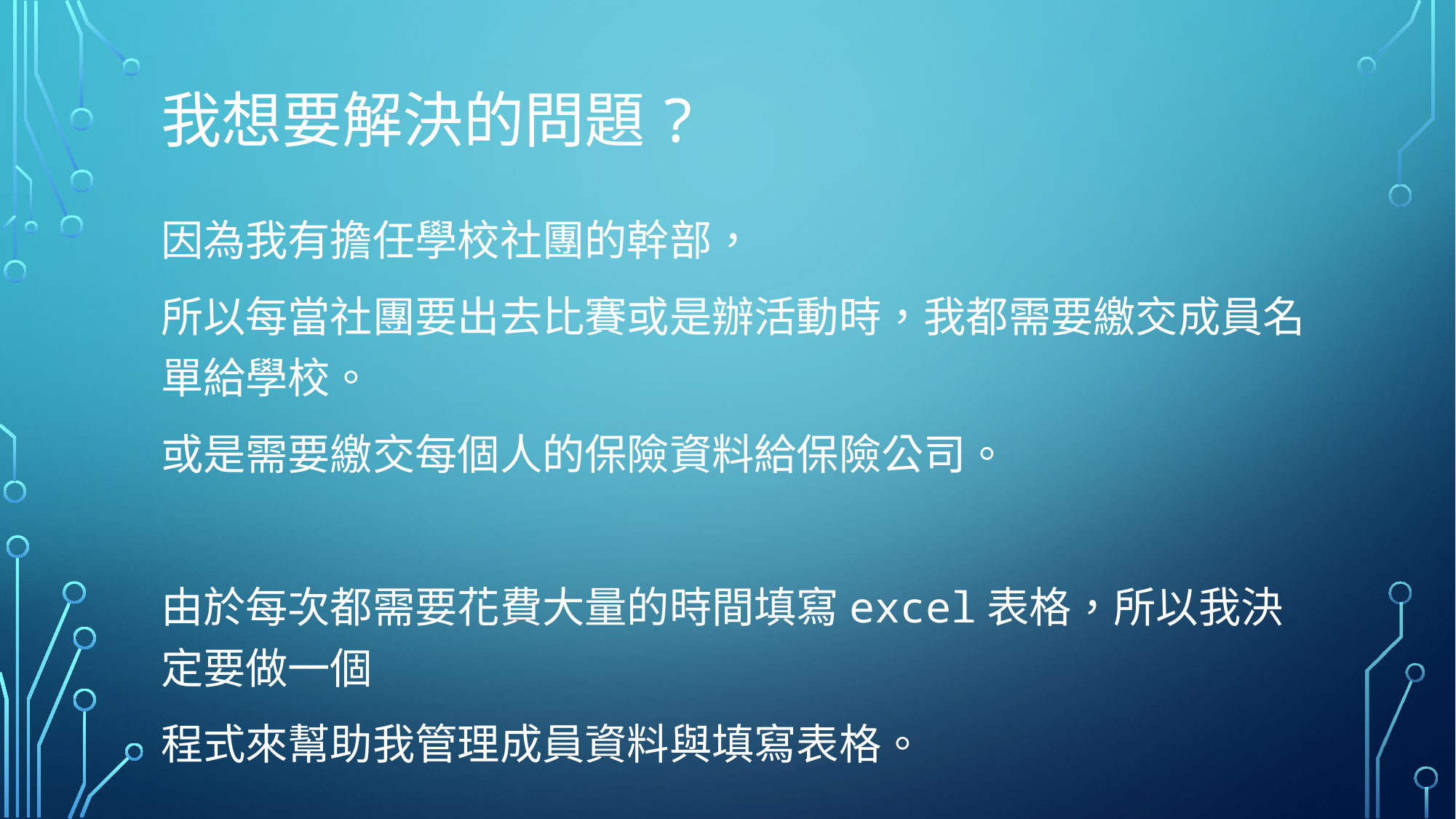

# 我想要解決的問題?
因為我有擔任學校社團的幹部，
所以每當社團要出去比賽或是辦活動時，我都需要繳交成員名單給學校。
或是需要繳交每個人的保險資料給保險公司。

由於每次都需要花費大量的時間填寫excel表格，所以我決定要做一個
程式來幫助我管理成員資料與填寫表格。